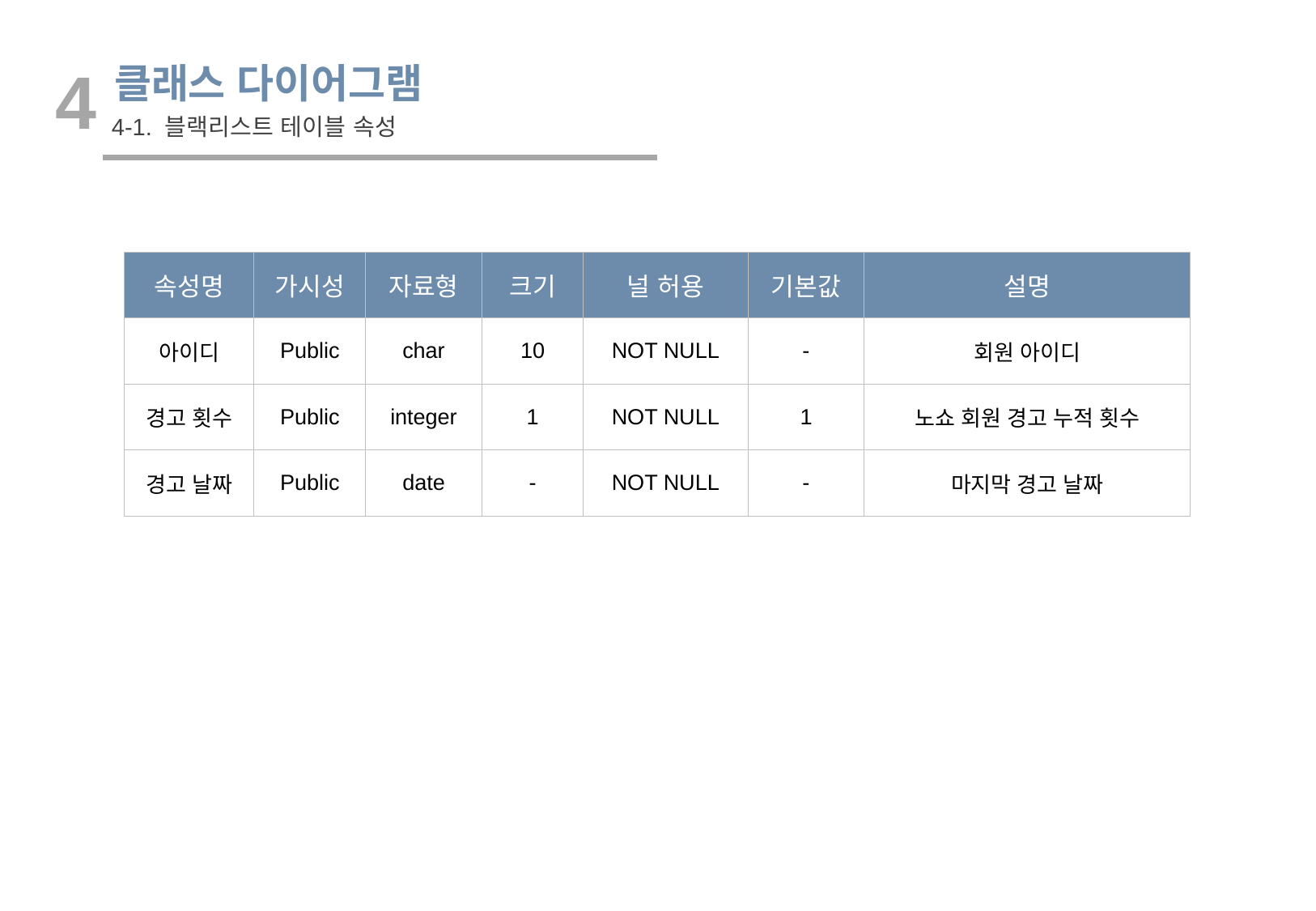

4
클래스 다이어그램
4-1. 블랙리스트 테이블 속성
| 속성명 | 가시성 | 자료형 | 크기 | 널 허용 | 기본값 | 설명 |
| --- | --- | --- | --- | --- | --- | --- |
| 아이디 | Public | char | 10 | NOT NULL | - | 회원 아이디 |
| 경고 횟수 | Public | integer | 1 | NOT NULL | 1 | 노쇼 회원 경고 누적 횟수 |
| 경고 날짜 | Public | date | - | NOT NULL | - | 마지막 경고 날짜 |